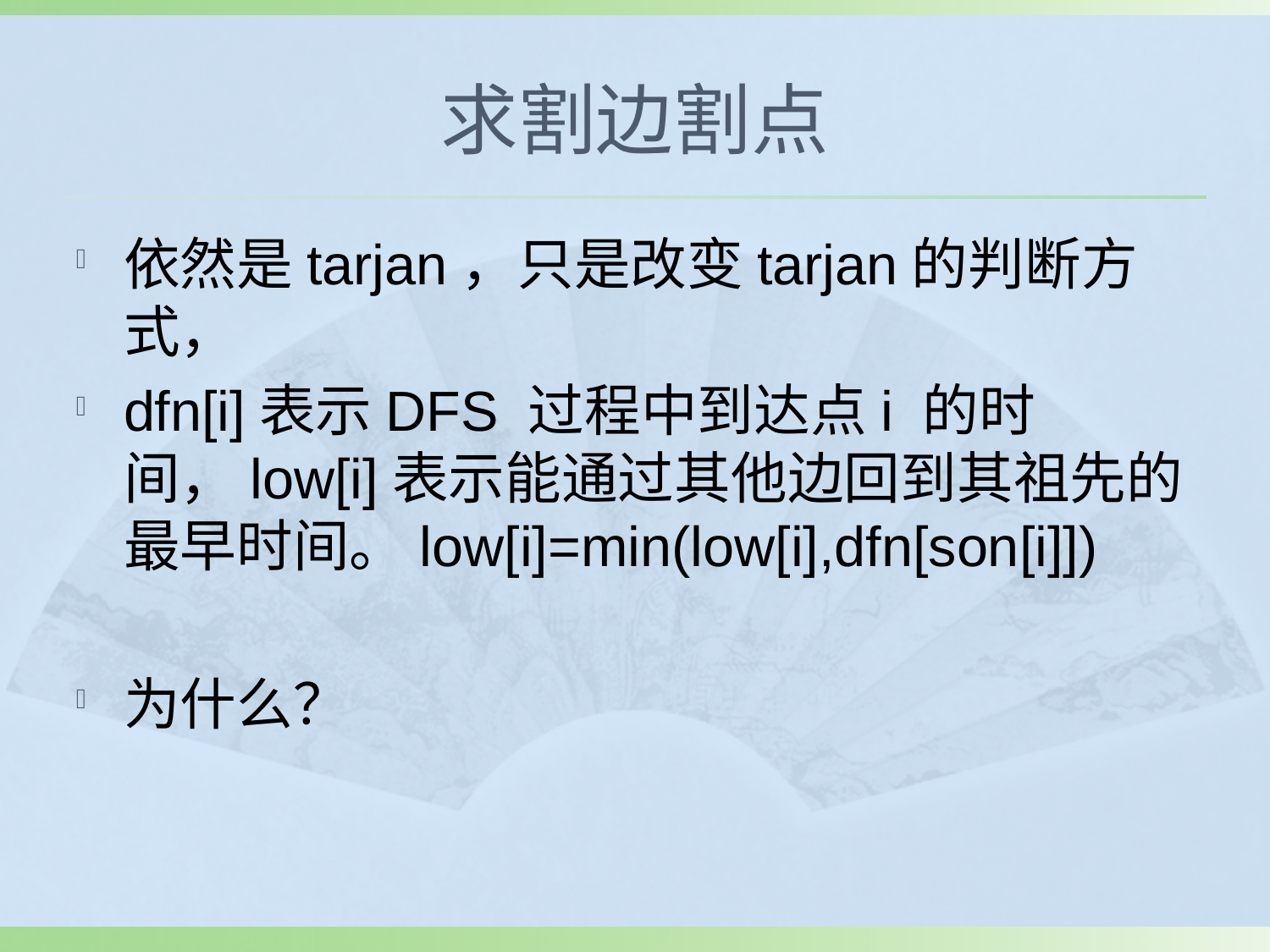

# 求割边割点
依然是tarjan，只是改变tarjan的判断方式，
dfn[i]表示DFS 过程中到达点i 的时间，low[i]表示能通过其他边回到其祖先的最早时间。low[i]=min(low[i],dfn[son[i]])

为什么？